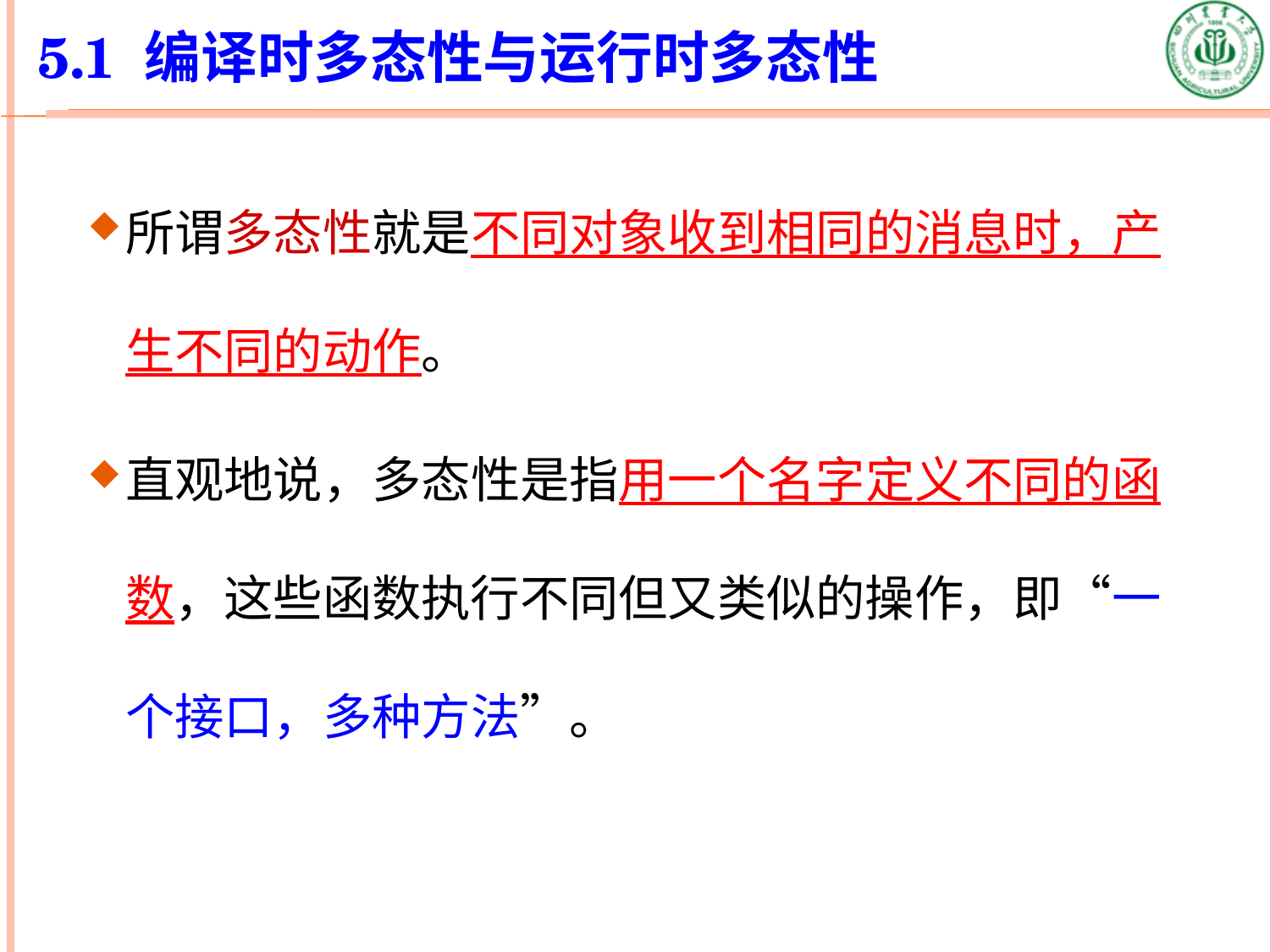

# 5.1 编译时多态性与运行时多态性
所谓多态性就是不同对象收到相同的消息时，产生不同的动作。
直观地说，多态性是指用一个名字定义不同的函数，这些函数执行不同但又类似的操作，即“一个接口，多种方法”。